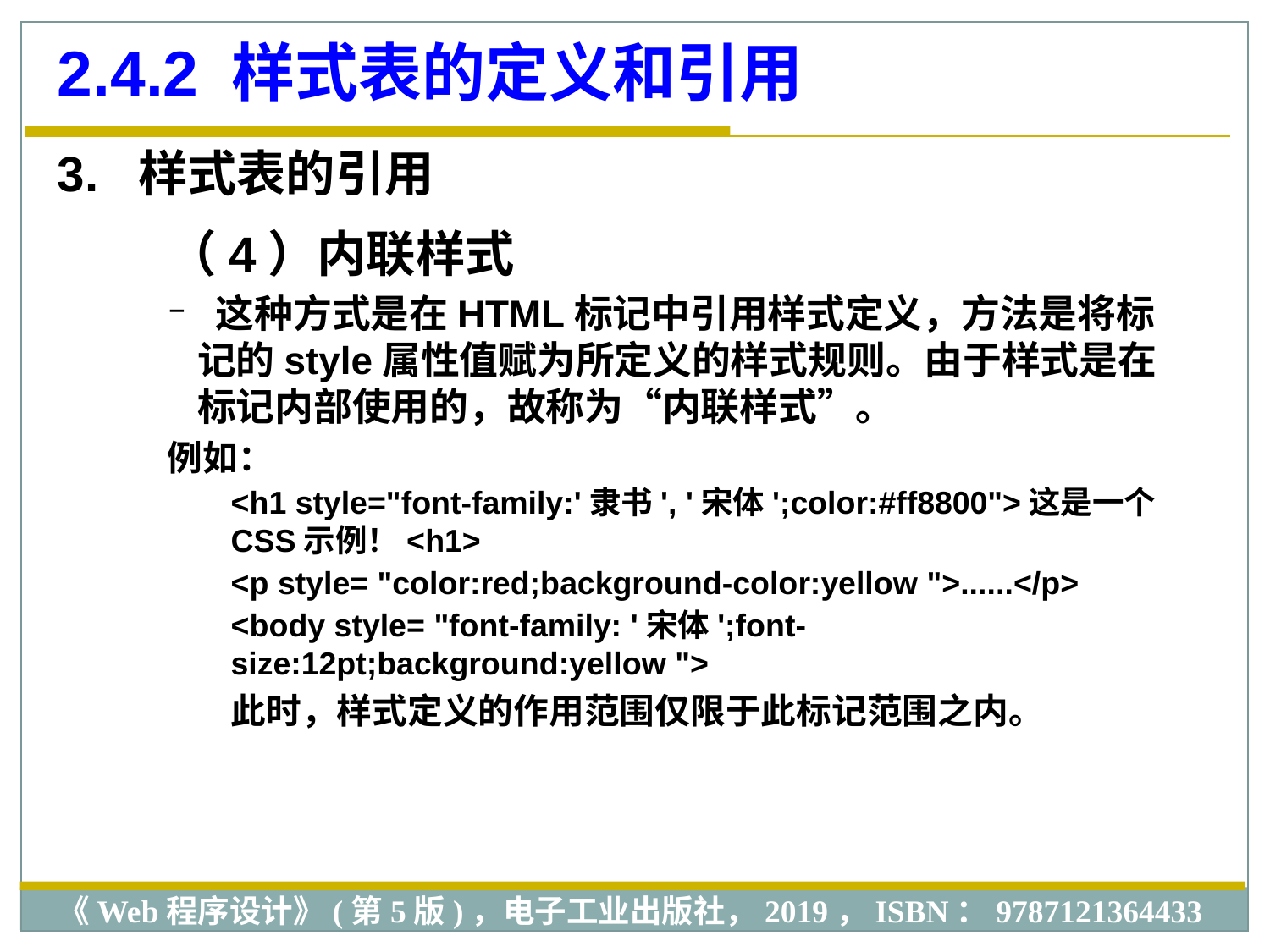

2.4.2 样式表的定义和引用
3.  样式表的引用
（4）内联样式
 这种方式是在HTML标记中引用样式定义，方法是将标记的style属性值赋为所定义的样式规则。由于样式是在标记内部使用的，故称为“内联样式”。
例如：
<h1 style="font-family:'隶书', '宋体';color:#ff8800">这是一个CSS示例！<h1>
<p style= "color:red;background-color:yellow ">......</p>
<body style= "font-family: '宋体';font-size:12pt;background:yellow ">
此时，样式定义的作用范围仅限于此标记范围之内。